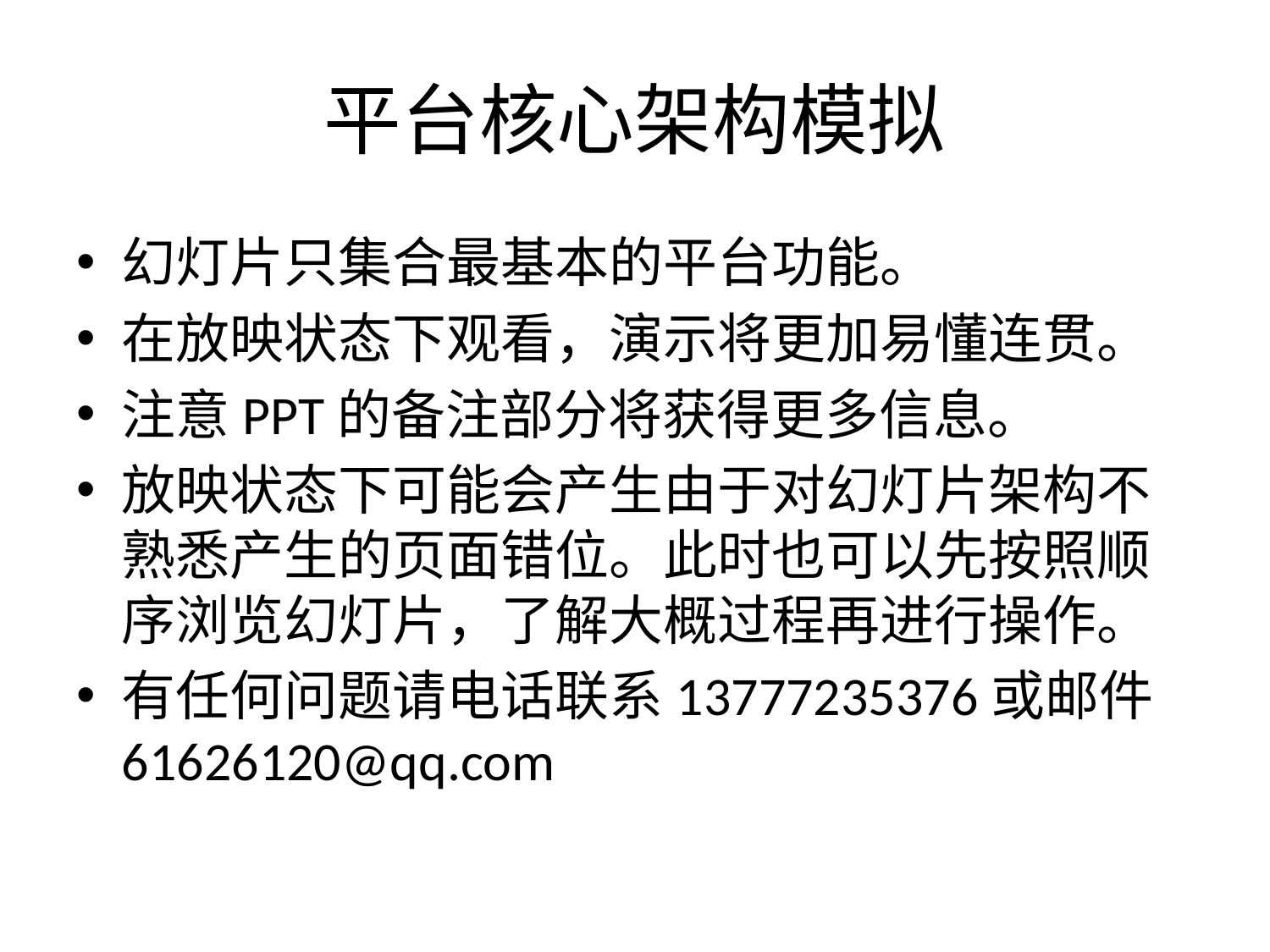

# 平台核心架构模拟
幻灯片只集合最基本的平台功能。
在放映状态下观看，演示将更加易懂连贯。
注意PPT的备注部分将获得更多信息。
放映状态下可能会产生由于对幻灯片架构不熟悉产生的页面错位。此时也可以先按照顺序浏览幻灯片，了解大概过程再进行操作。
有任何问题请电话联系13777235376或邮件61626120@qq.com